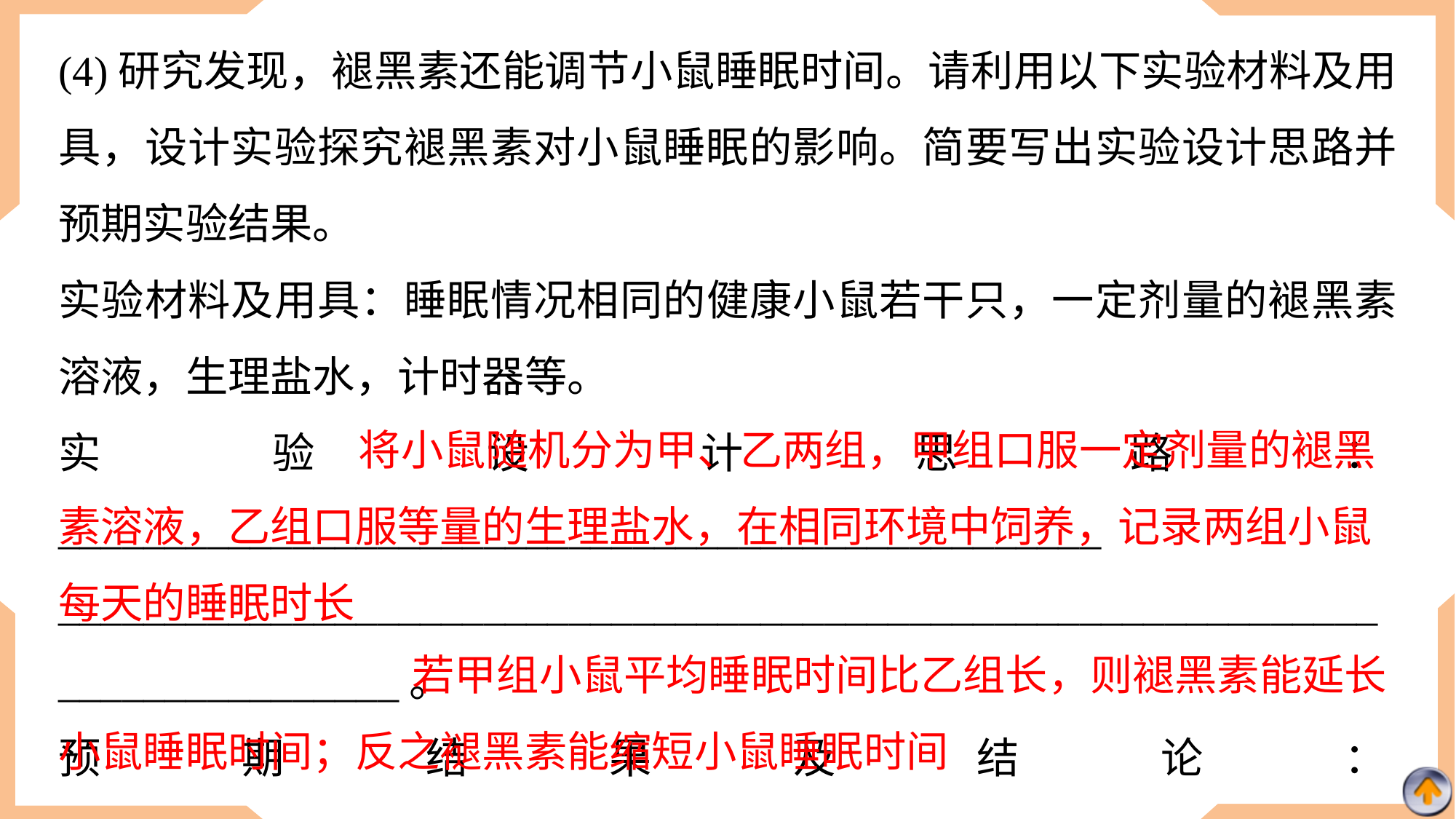

(4)研究发现，褪黑素还能调节小鼠睡眠时间。请利用以下实验材料及用具，设计实验探究褪黑素对小鼠睡眠的影响。简要写出实验设计思路并预期实验结果。
实验材料及用具：睡眠情况相同的健康小鼠若干只，一定剂量的褪黑素溶液，生理盐水，计时器等。
实验设计思路：_________________________________________________
______________________________________________________________________________。
预期结果及结论：_______________________________________________
___________________________________________。
将小鼠随机分为甲、乙两组，甲组口服一定剂量的褪黑素溶液，乙组口服等量的生理盐水，在相同环境中饲养，记录两组小鼠每天的睡眠时长
若甲组小鼠平均睡眠时间比乙组长，则褪黑素能延长小鼠睡眠时间；反之褪黑素能缩短小鼠睡眠时间